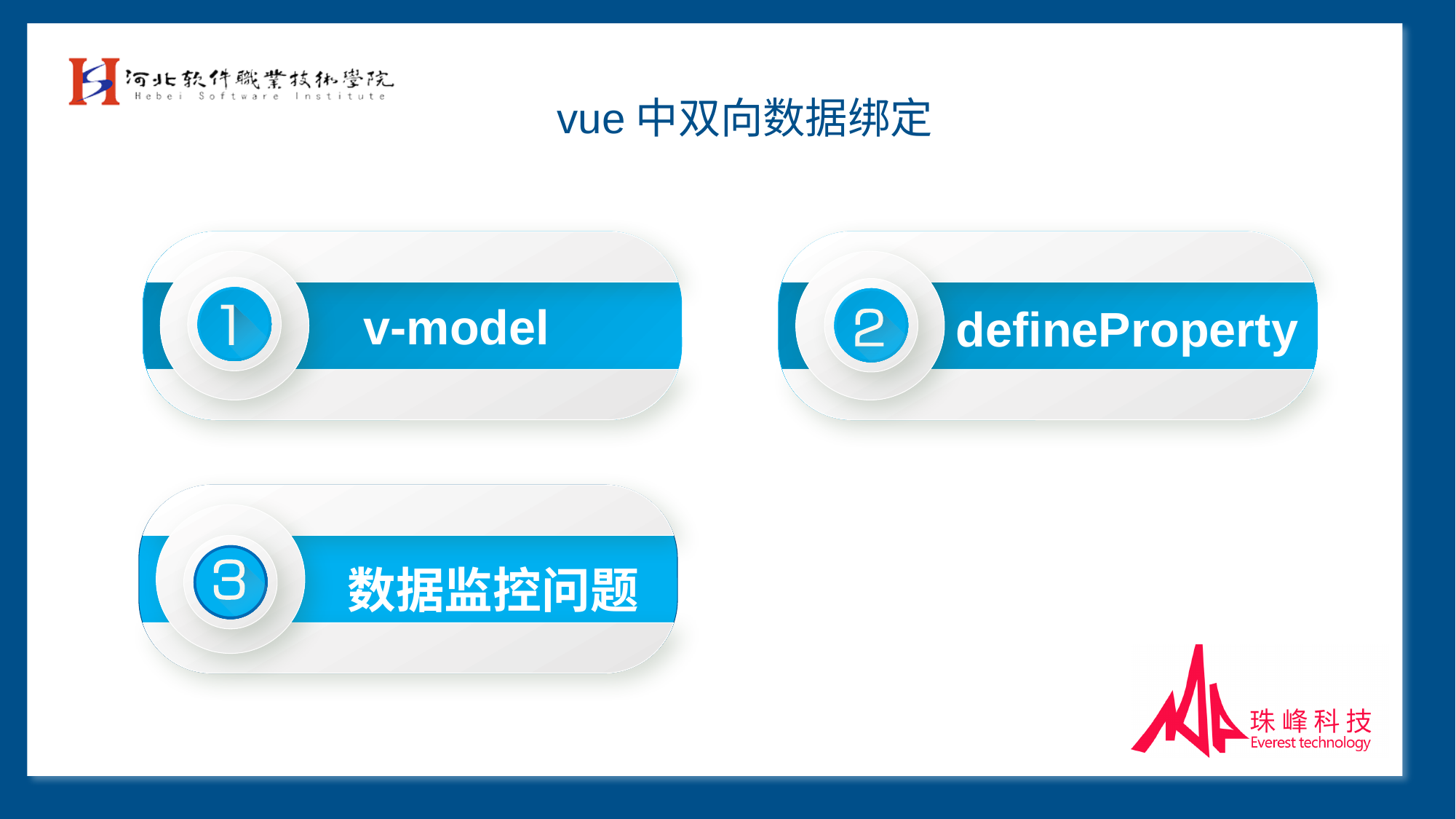

vue中双向数据绑定

v-model
defineProperty

v-clock

v-text应用

数据监控问题

数据监控问题